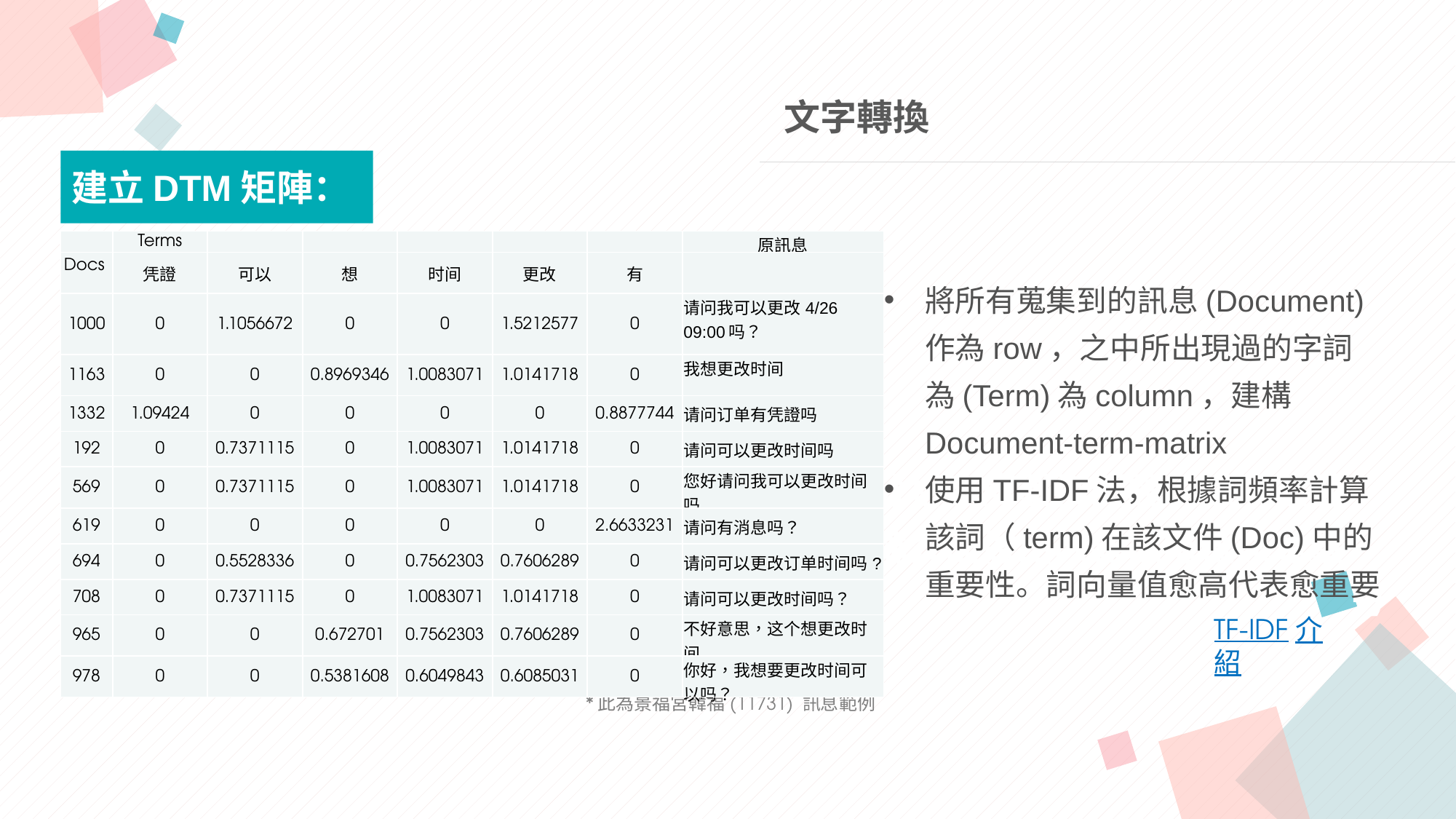

文字轉換
建立DTM矩陣：
|  | Terms |  |  |  |  |  | 原訊息 |
| --- | --- | --- | --- | --- | --- | --- | --- |
| Docs | 凭證 | 可以 | 想 | 时间 | 更改 | 有 |  |
| 1000 | 0 | 1.1056672 | 0 | 0 | 1.5212577 | 0 | 请问我可以更改4/26 09:00吗？ |
| 1163 | 0 | 0 | 0.8969346 | 1.0083071 | 1.0141718 | 0 | 我想更改时间 |
| 1332 | 1.09424 | 0 | 0 | 0 | 0 | 0.8877744 | 请问订单有凭證吗 |
| 192 | 0 | 0.7371115 | 0 | 1.0083071 | 1.0141718 | 0 | 请问可以更改时间吗 |
| 569 | 0 | 0.7371115 | 0 | 1.0083071 | 1.0141718 | 0 | 您好请问我可以更改时间吗 |
| 619 | 0 | 0 | 0 | 0 | 0 | 2.6633231 | 请问有消息吗？ |
| 694 | 0 | 0.5528336 | 0 | 0.7562303 | 0.7606289 | 0 | 请问可以更改订单时间吗? |
| 708 | 0 | 0.7371115 | 0 | 1.0083071 | 1.0141718 | 0 | 请问可以更改时间吗？ |
| 965 | 0 | 0 | 0.672701 | 0.7562303 | 0.7606289 | 0 | 不好意思，这个想更改时间 |
| 978 | 0 | 0 | 0.5381608 | 0.6049843 | 0.6085031 | 0 | 你好，我想要更改时间可以吗？ |
將所有蒐集到的訊息(Document)作為row，之中所出現過的字詞為(Term)為column，建構Document-term-matrix
使用TF-IDF法，根據詞頻率計算該詞（term)在該文件(Doc)中的重要性。詞向量值愈高代表愈重要
“
分析高度重複問題，以期在前端介面做出改善以降低訊息量
”
TF-IDF介紹
*此為景福宮韓福(11731) 訊息範例